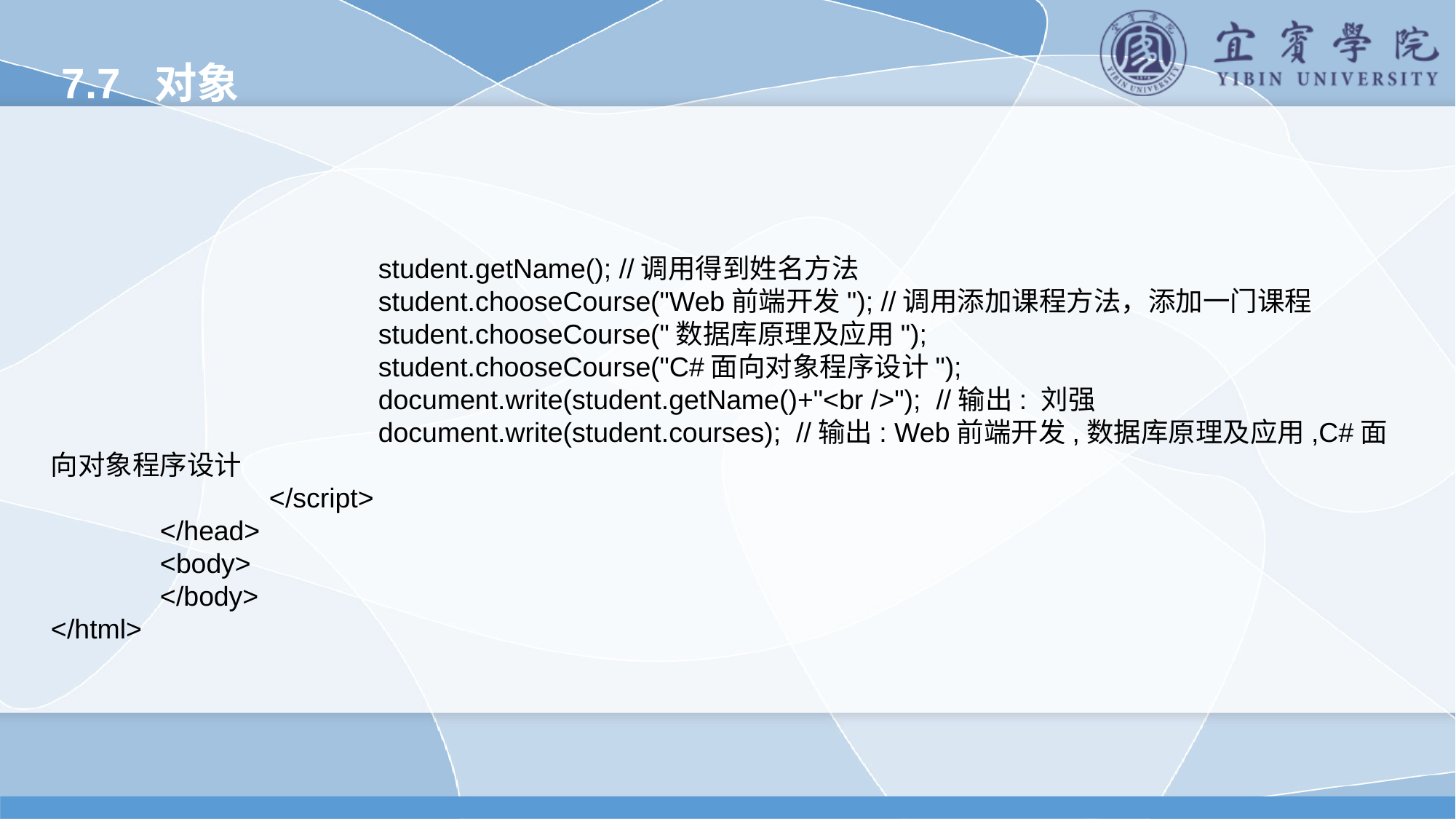

7.7  对象
			student.getName(); //调用得到姓名方法
			student.chooseCourse("Web前端开发"); //调用添加课程方法，添加一门课程
			student.chooseCourse("数据库原理及应用");
			student.chooseCourse("C#面向对象程序设计");
			document.write(student.getName()+"<br />");  //输出: 刘强
			document.write(student.courses);  //输出: Web前端开发,数据库原理及应用,C#面向对象程序设计
		</script>
	</head>
	<body>
	</body>
</html>